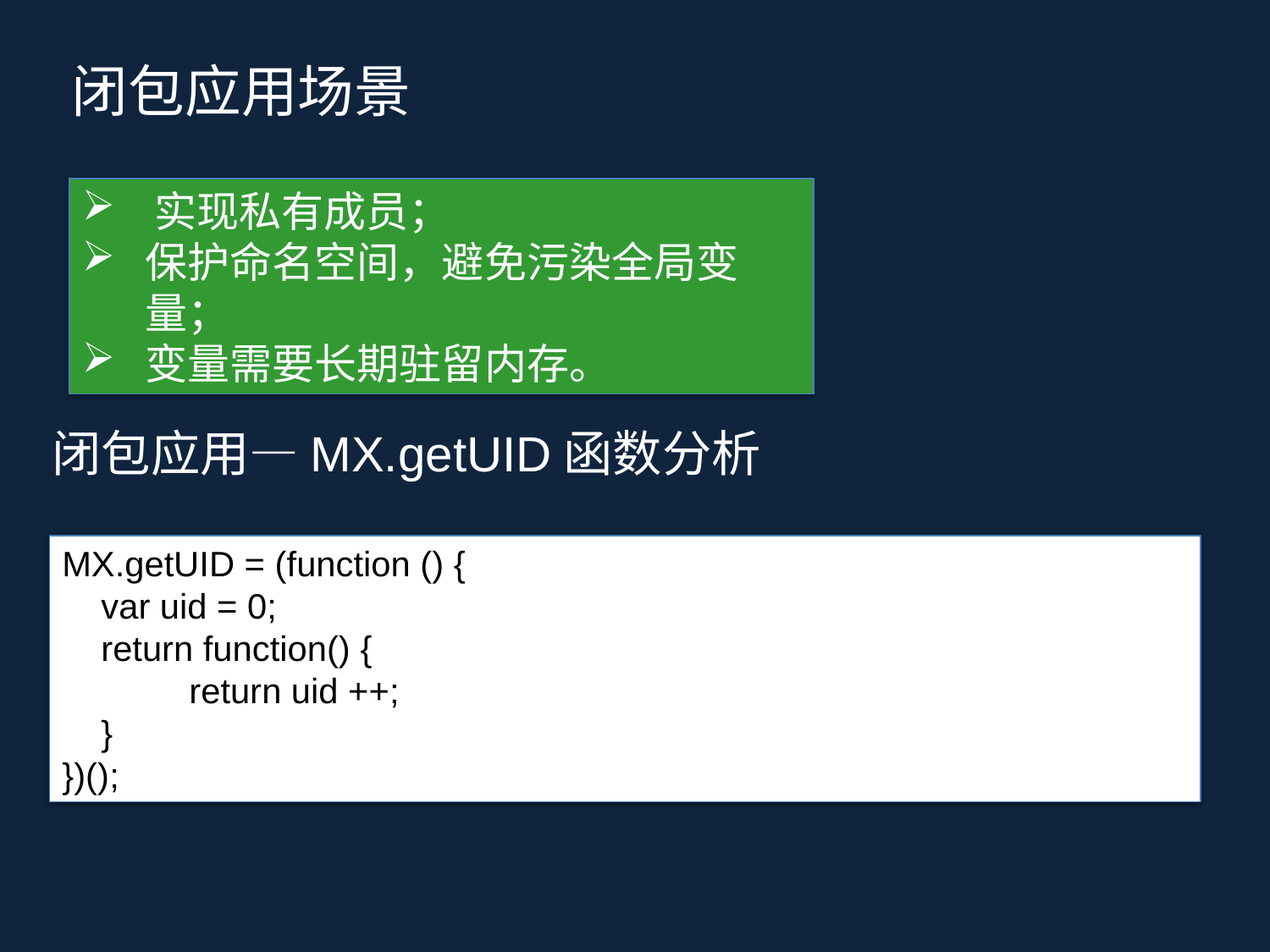

闭包应用场景
   实现私有成员；
保护命名空间，避免污染全局变量；
变量需要长期驻留内存。
闭包应用—MX.getUID函数分析
MX.getUID = (function () {
    var uid = 0;
    return function() {
	return uid ++;
    }
})();